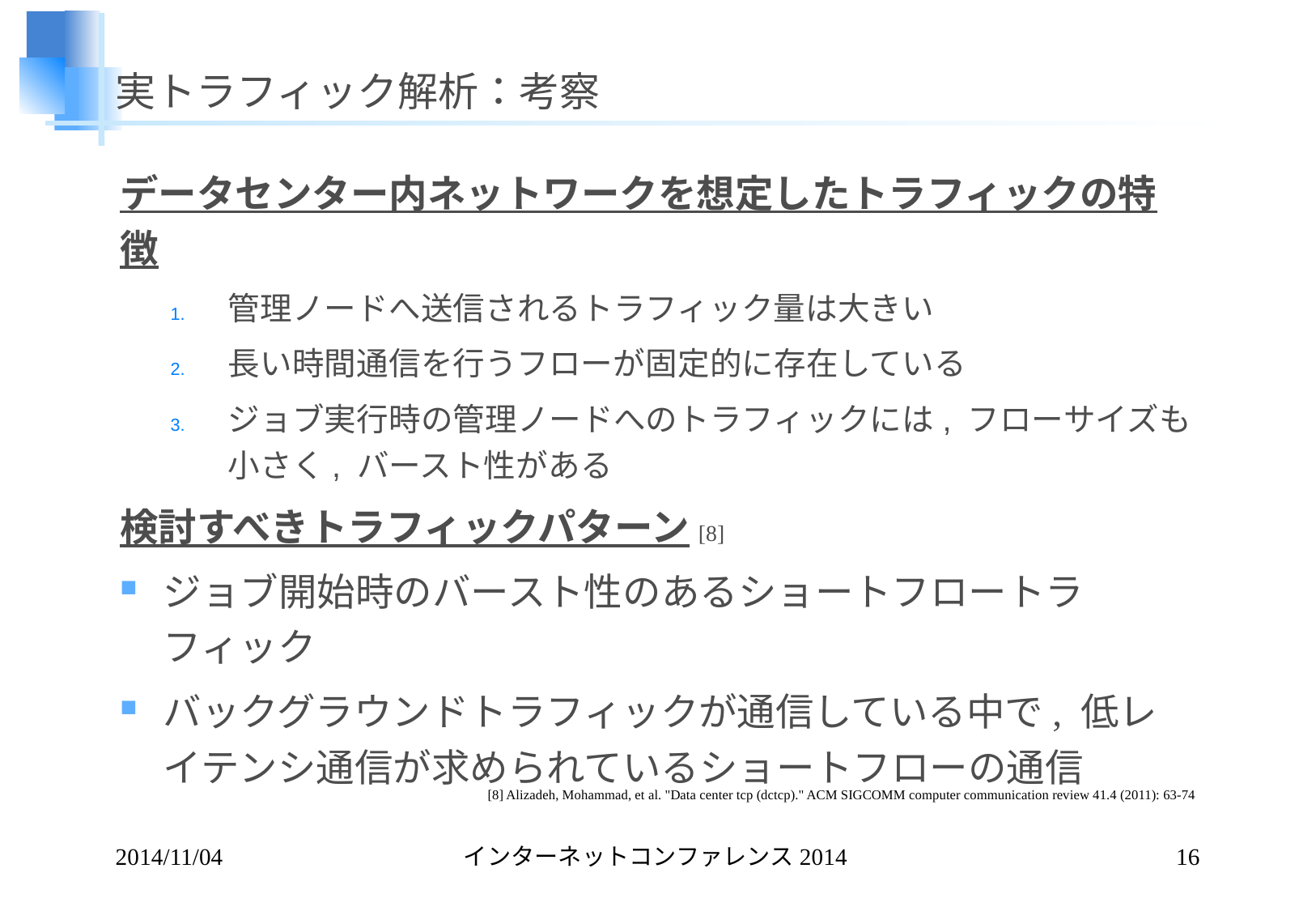

# 実トラフィック解析：考察
データセンター内ネットワークを想定したトラフィックの特徴
管理ノードへ送信されるトラフィック量は大きい
長い時間通信を行うフローが固定的に存在している
ジョブ実行時の管理ノードへのトラフィックには, フローサイズも小さく, バースト性がある
検討すべきトラフィックパターン[8]
ジョブ開始時のバースト性のあるショートフロートラフィック
バックグラウンドトラフィックが通信している中で, 低レイテンシ通信が求められているショートフローの通信
[8] Alizadeh, Mohammad, et al. "Data center tcp (dctcp)." ACM SIGCOMM computer communication review 41.4 (2011): 63-74
2014/11/04
インターネットコンファレンス2014
16